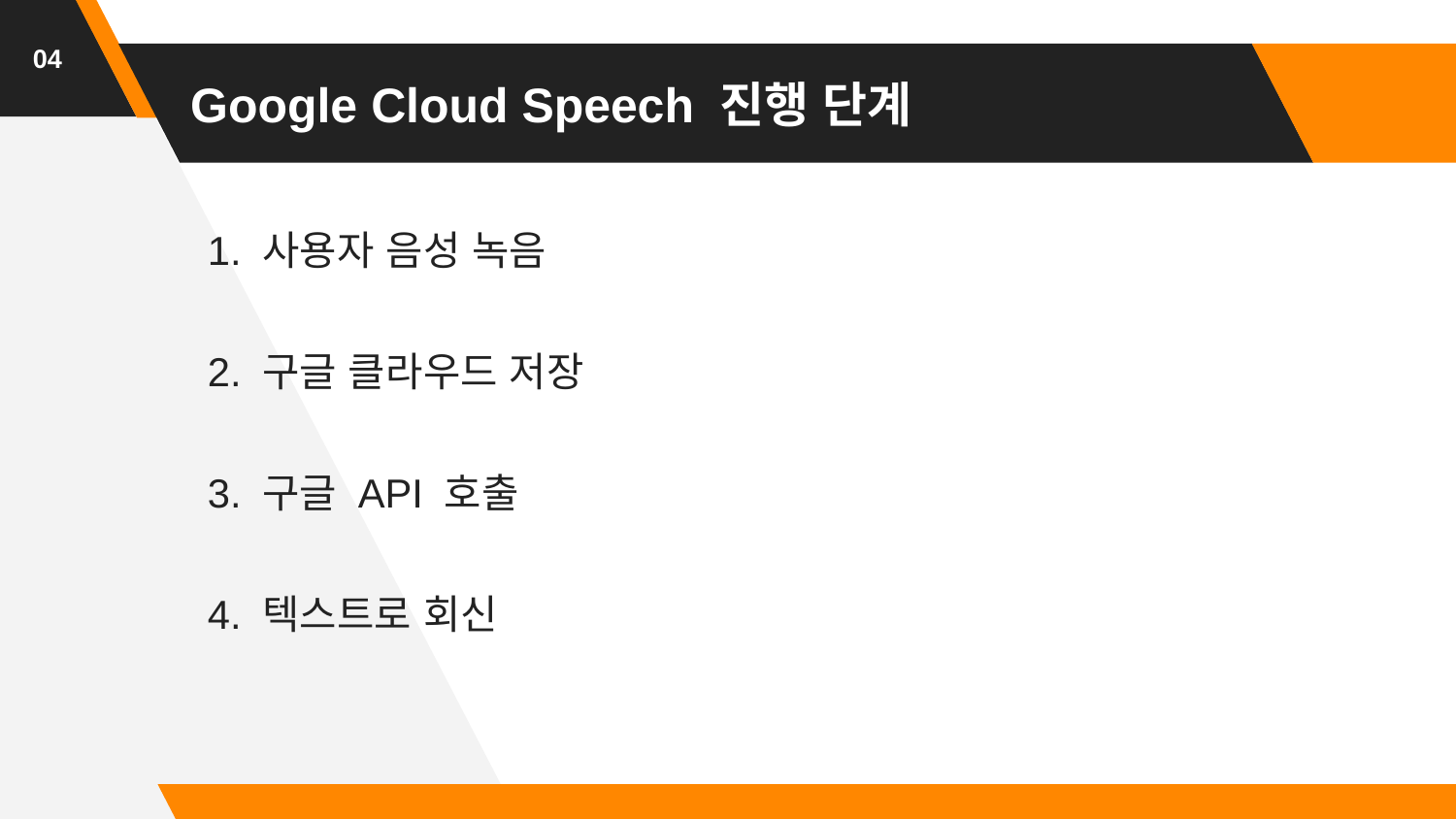

04
# Google Cloud Speech 진행 단계
 1. 사용자 음성 녹음

 2. 구글 클라우드 저장

 3. 구글 API 호출

 4. 텍스트로 회신